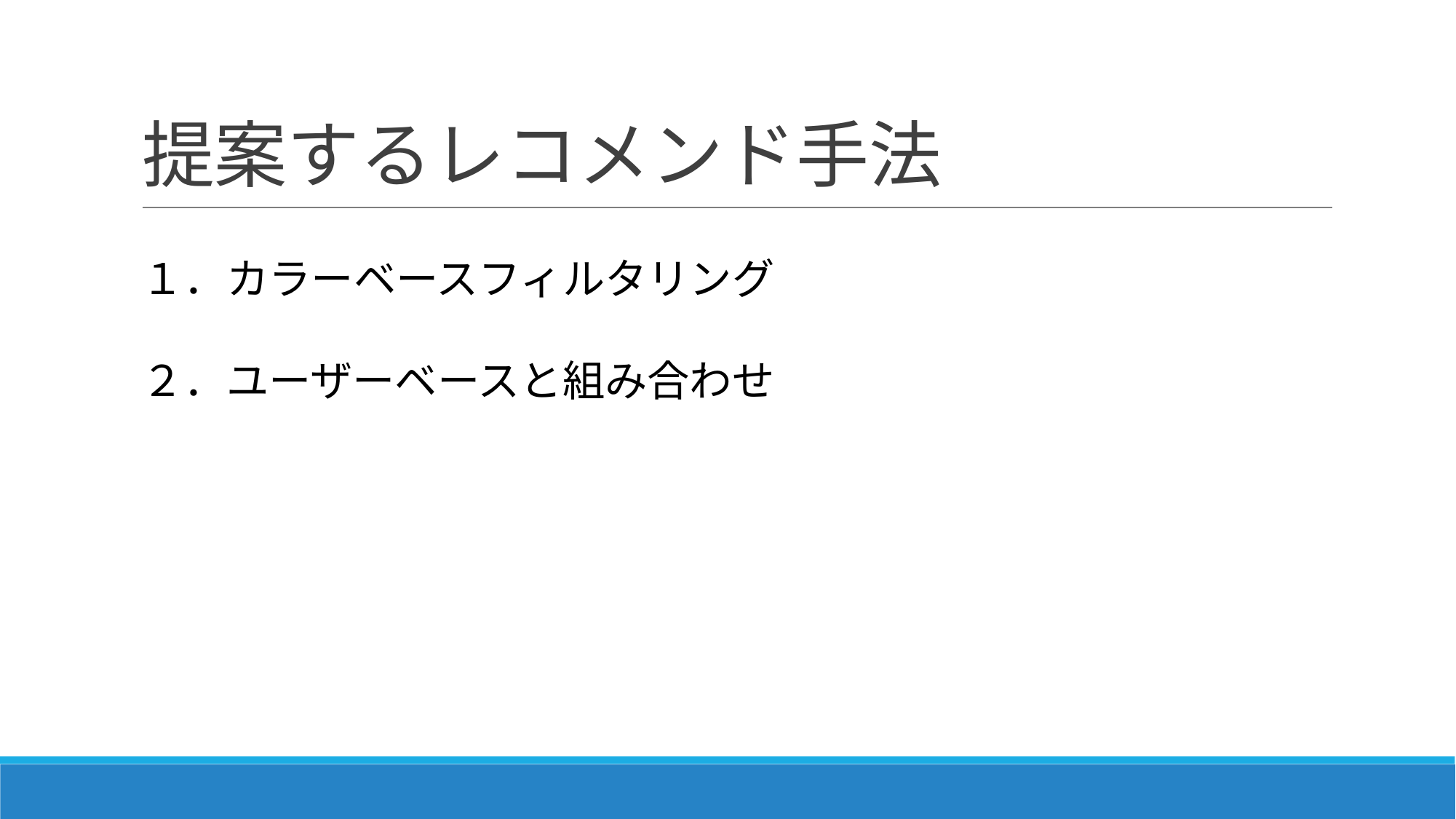

# 提案するレコメンド手法

１．カラーベースフィルタリング

２．ユーザーベースと組み合わせ

18